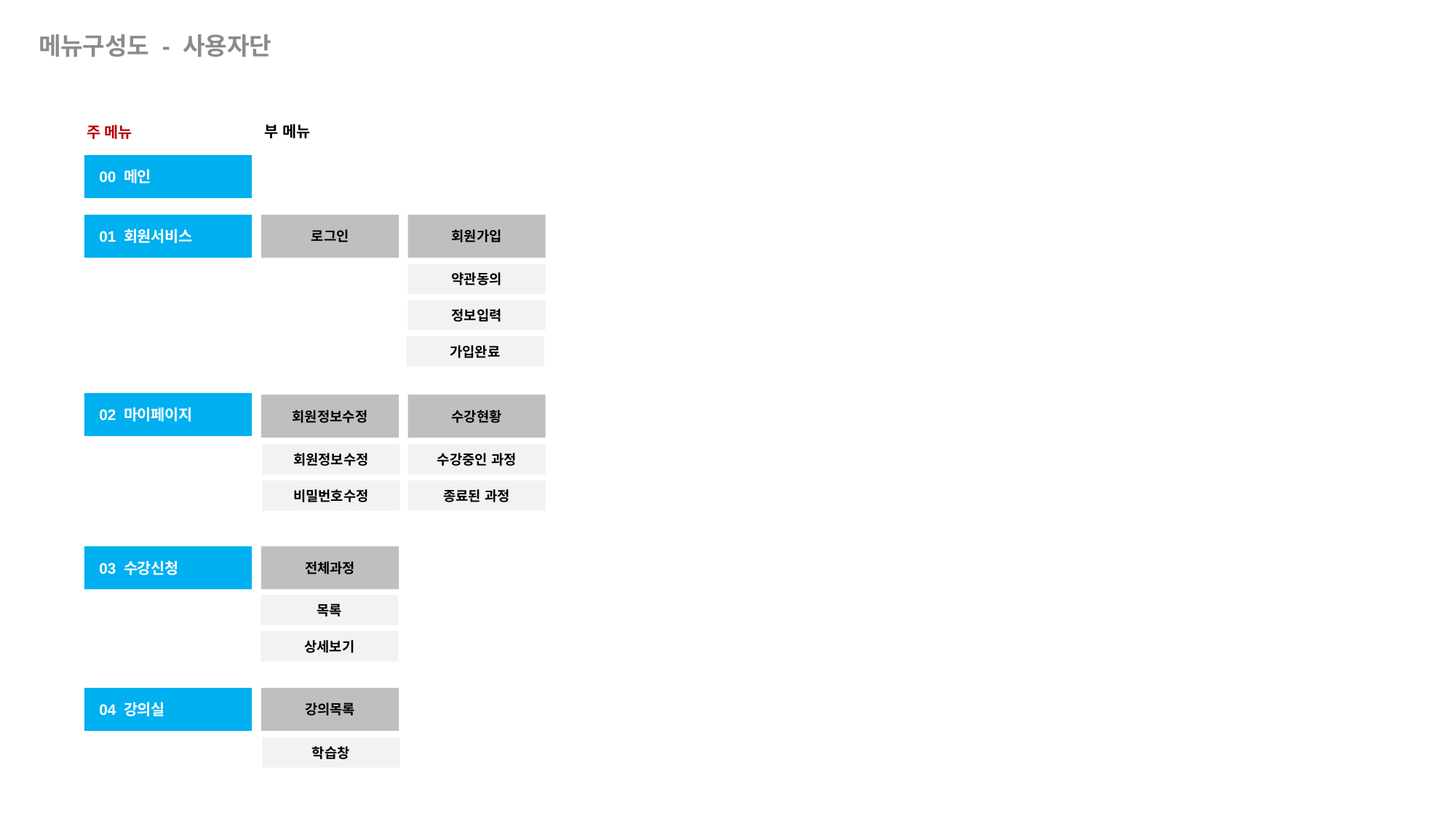

메뉴구성도 - 사용자단
부 메뉴
주 메뉴
 00 메인
 01 회원서비스
로그인
회원가입
약관동의
정보입력
가입완료
 02 마이페이지
회원정보수정
수강현황
수강중인 과정
회원정보수정
종료된 과정
비밀번호수정
 03 수강신청
전체과정
목록
상세보기
 04 강의실
강의목록
학습창